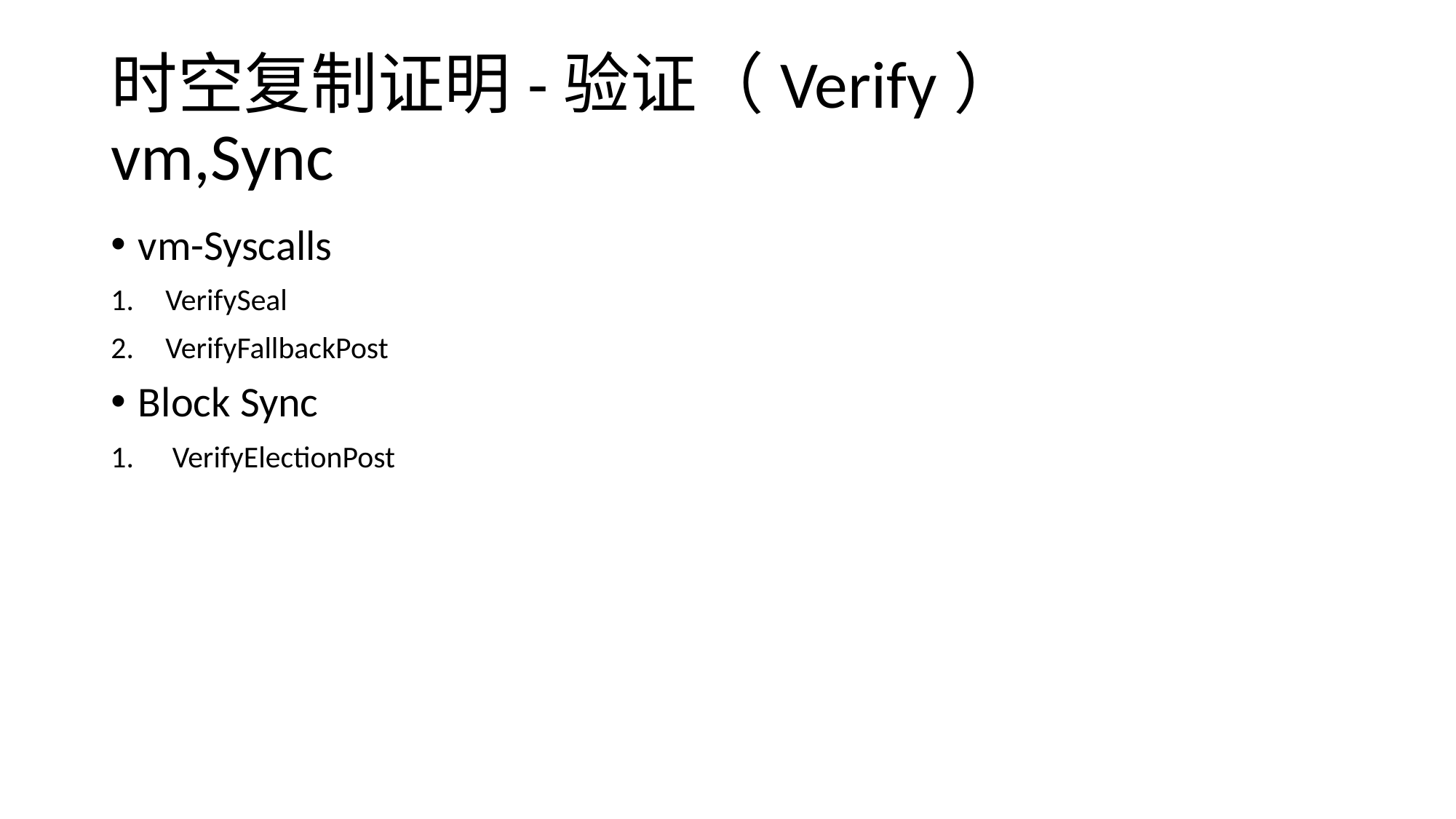

# 时空复制证明-验证（Verify） vm,Sync
vm-Syscalls
VerifySeal
VerifyFallbackPost
Block Sync
VerifyElectionPost